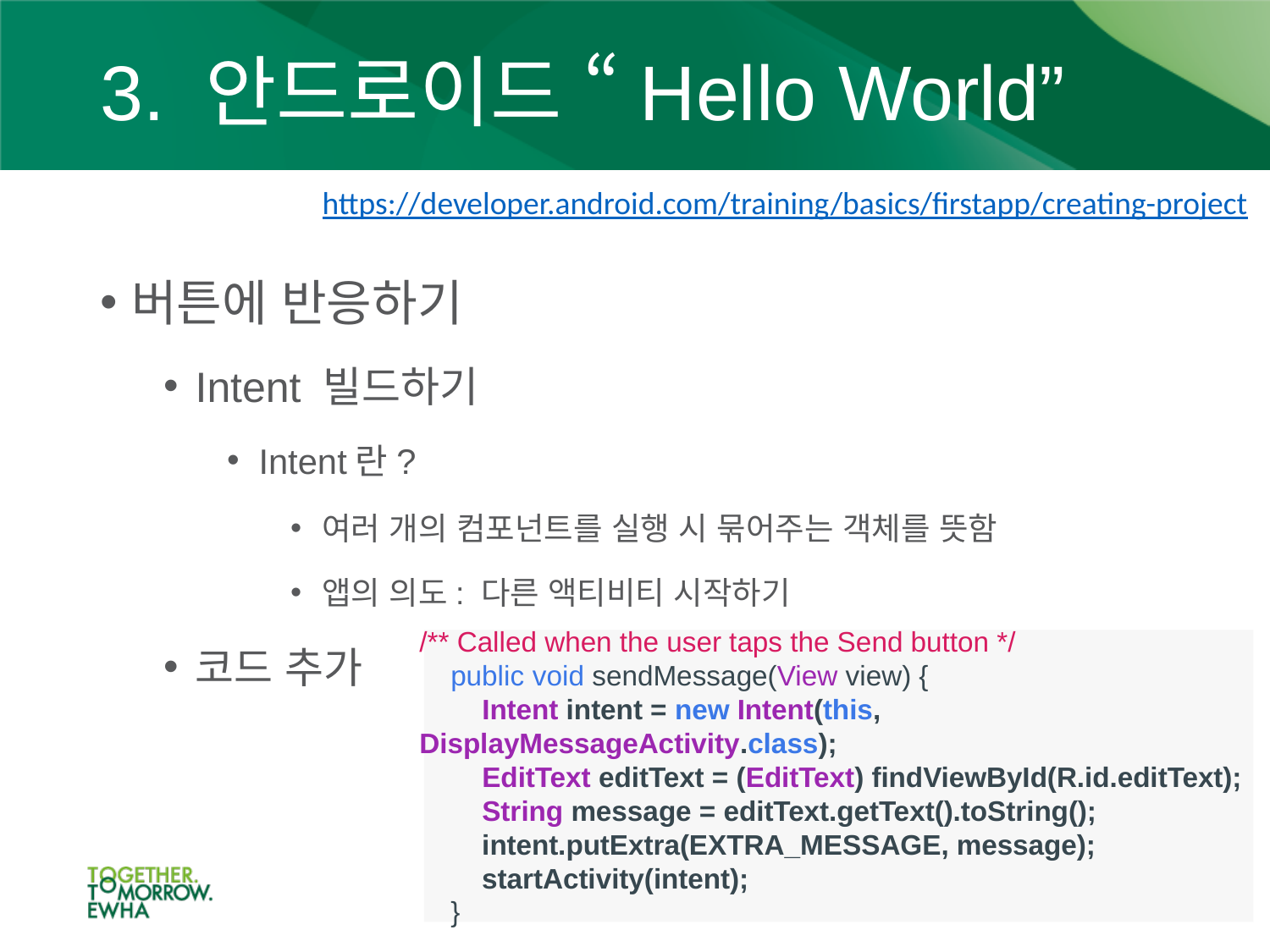

# 3. 안드로이드 “Hello World”
https://developer.android.com/training/basics/firstapp/creating-project
버튼에 반응하기
Intent 빌드하기
Intent란?
여러 개의 컴포넌트를 실행 시 묶어주는 객체를 뜻함
앱의 의도: 다른 액티비티 시작하기
코드 추가

/** Called when the user taps the Send button */
    public void sendMessage(View view) {
        Intent intent = new Intent(this, DisplayMessageActivity.class);
        EditText editText = (EditText) findViewById(R.id.editText);
        String message = editText.getText().toString();
        intent.putExtra(EXTRA_MESSAGE, message);
        startActivity(intent);
    }
71